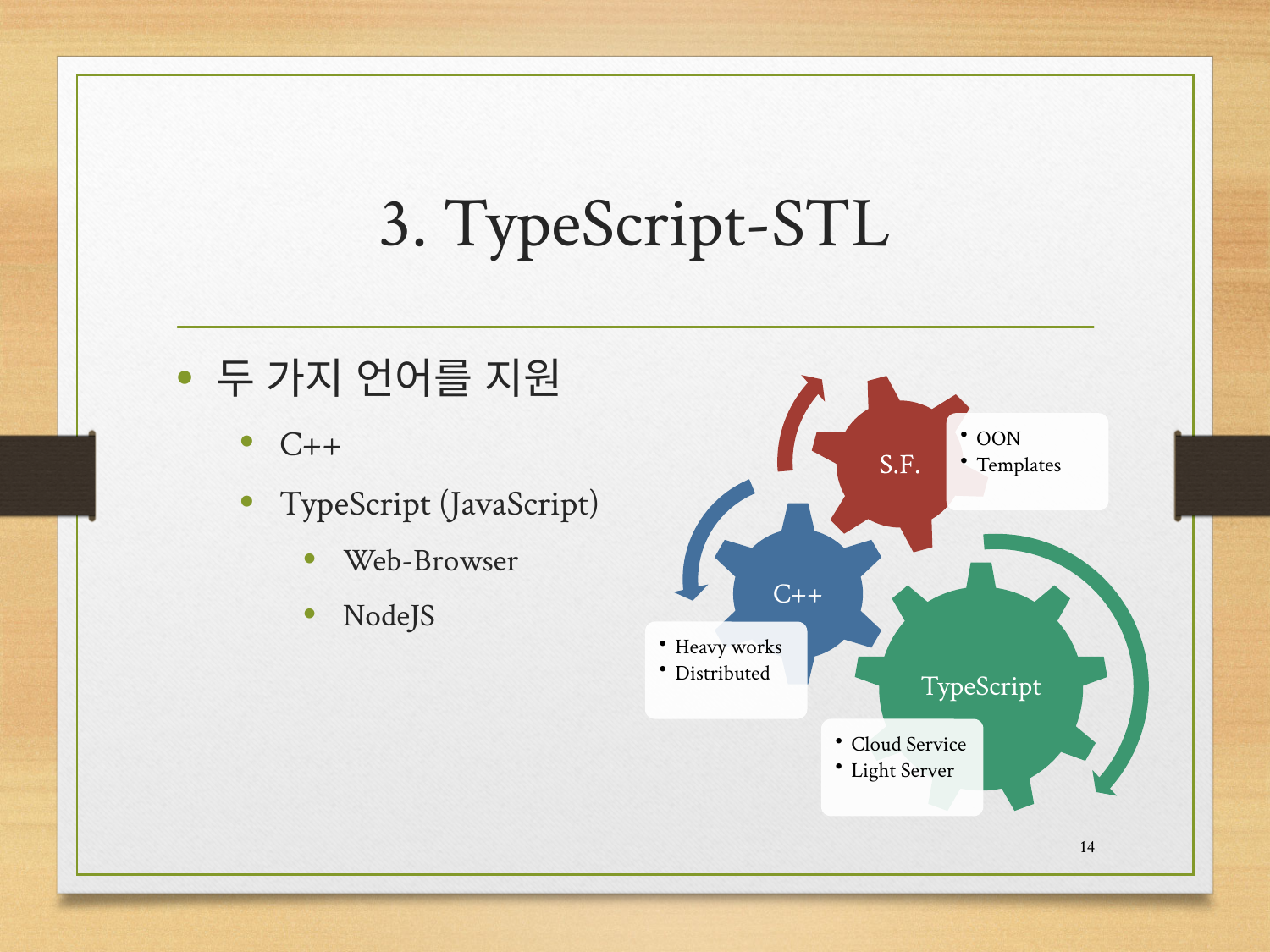

# 3. TypeScript-STL
두 가지 언어를 지원
C++
TypeScript (JavaScript)
Web-Browser
NodeJS
TypeScript
Cloud Service
Light Server
C++
Heavy works
Distributed
S.F.
OON
Templates
14